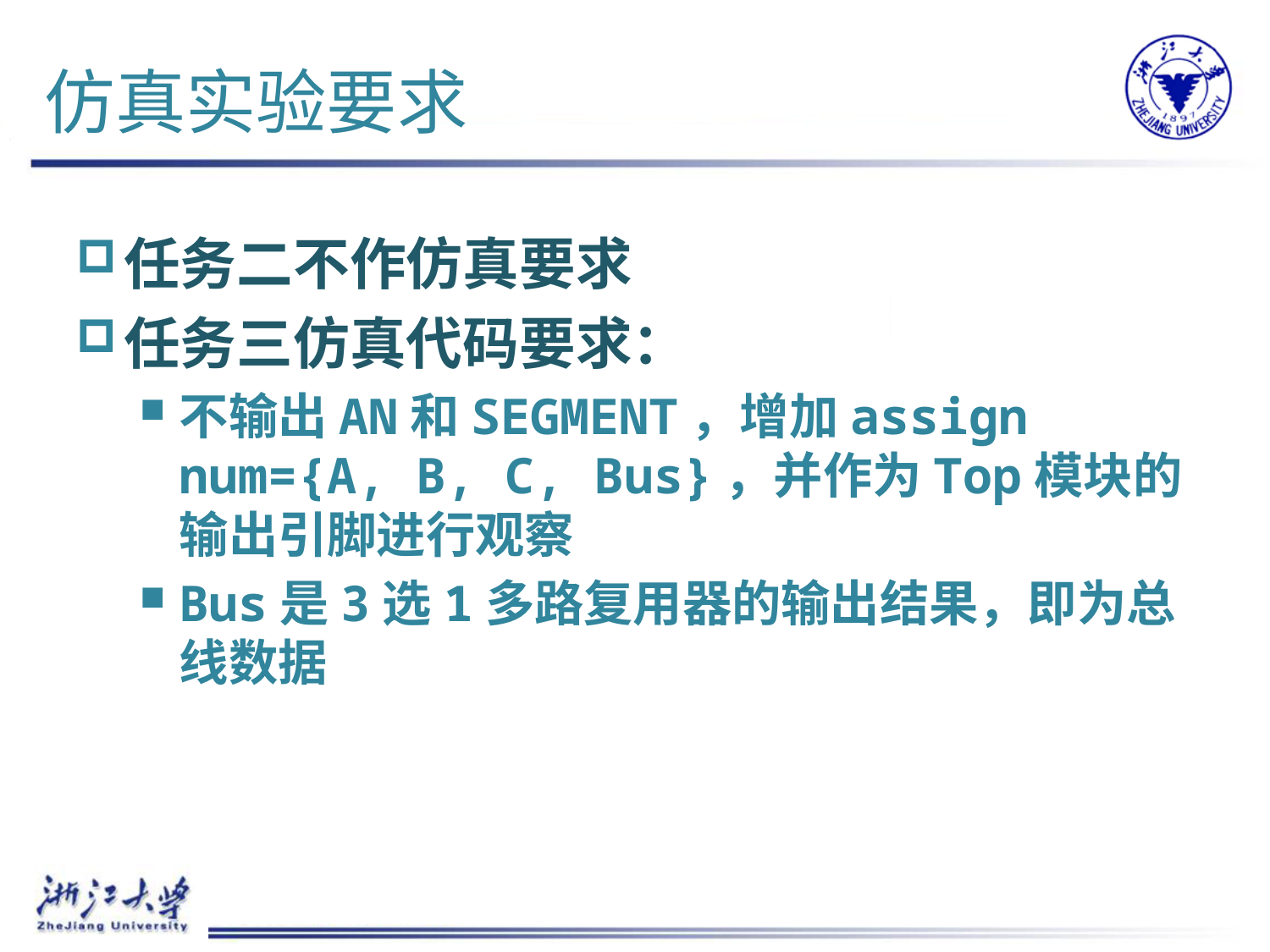

# 仿真实验要求
任务二不作仿真要求
任务三仿真代码要求：
不输出AN和SEGMENT，增加assign num={A, B, C, Bus}，并作为Top模块的输出引脚进行观察
Bus是3选1多路复用器的输出结果，即为总线数据